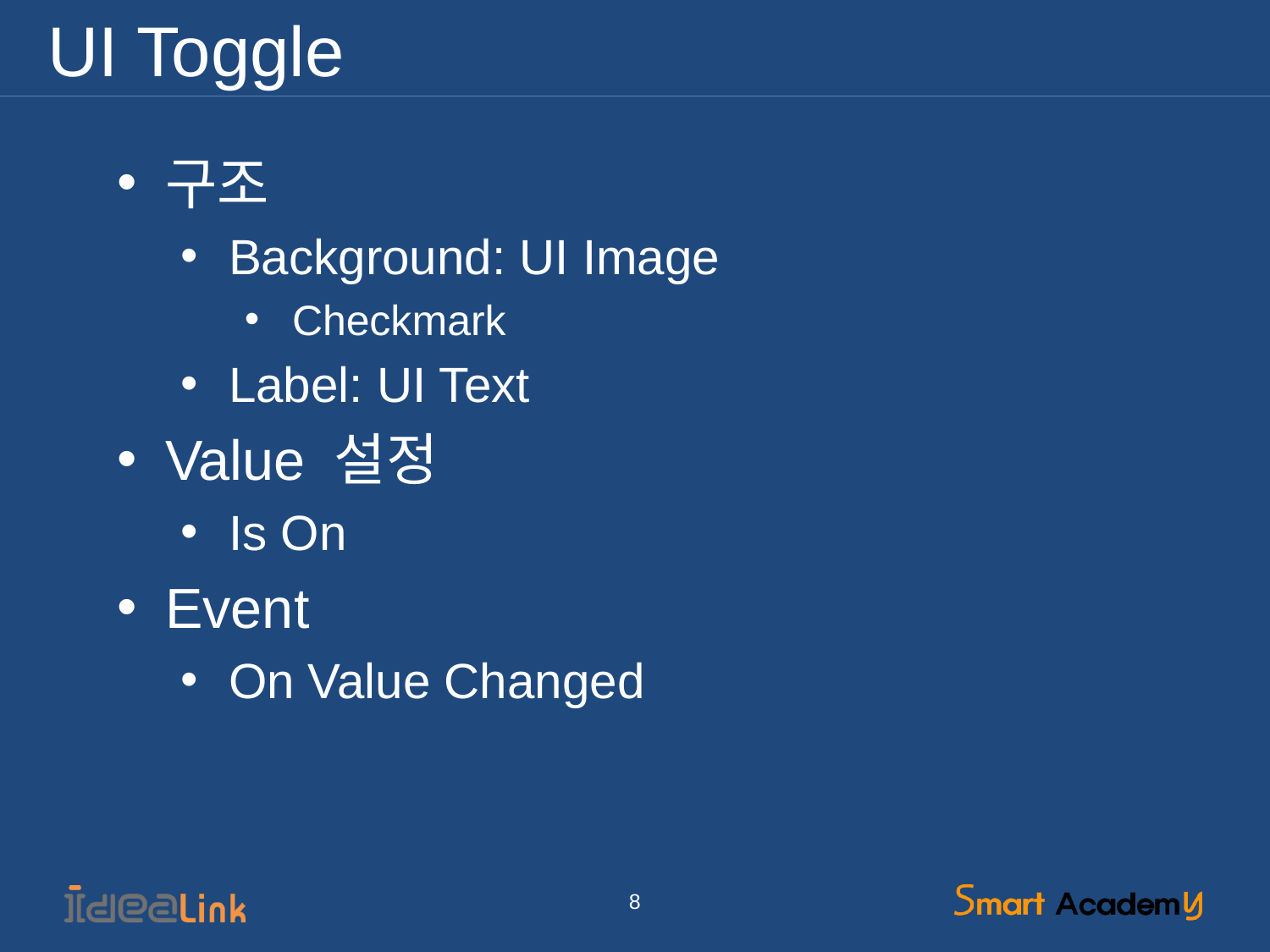

# UI Toggle
구조
Background: UI Image
Checkmark
Label: UI Text
Value 설정
Is On
Event
On Value Changed

8